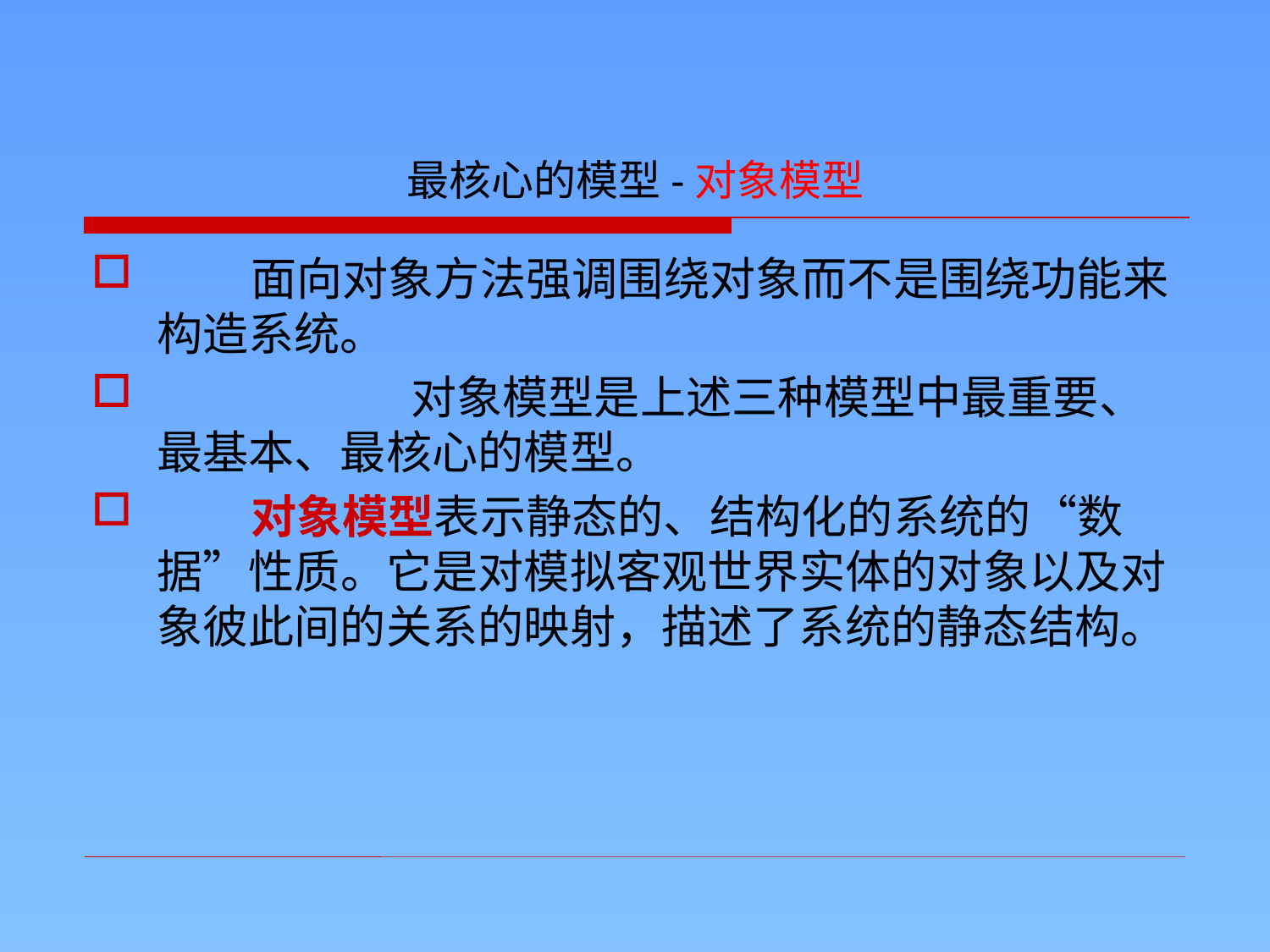

最核心的模型-对象模型
        面向对象方法强调围绕对象而不是围绕功能来构造系统。
		对象模型是上述三种模型中最重要、最基本、最核心的模型。
        对象模型表示静态的、结构化的系统的“数据”性质。它是对模拟客观世界实体的对象以及对象彼此间的关系的映射，描述了系统的静态结构。